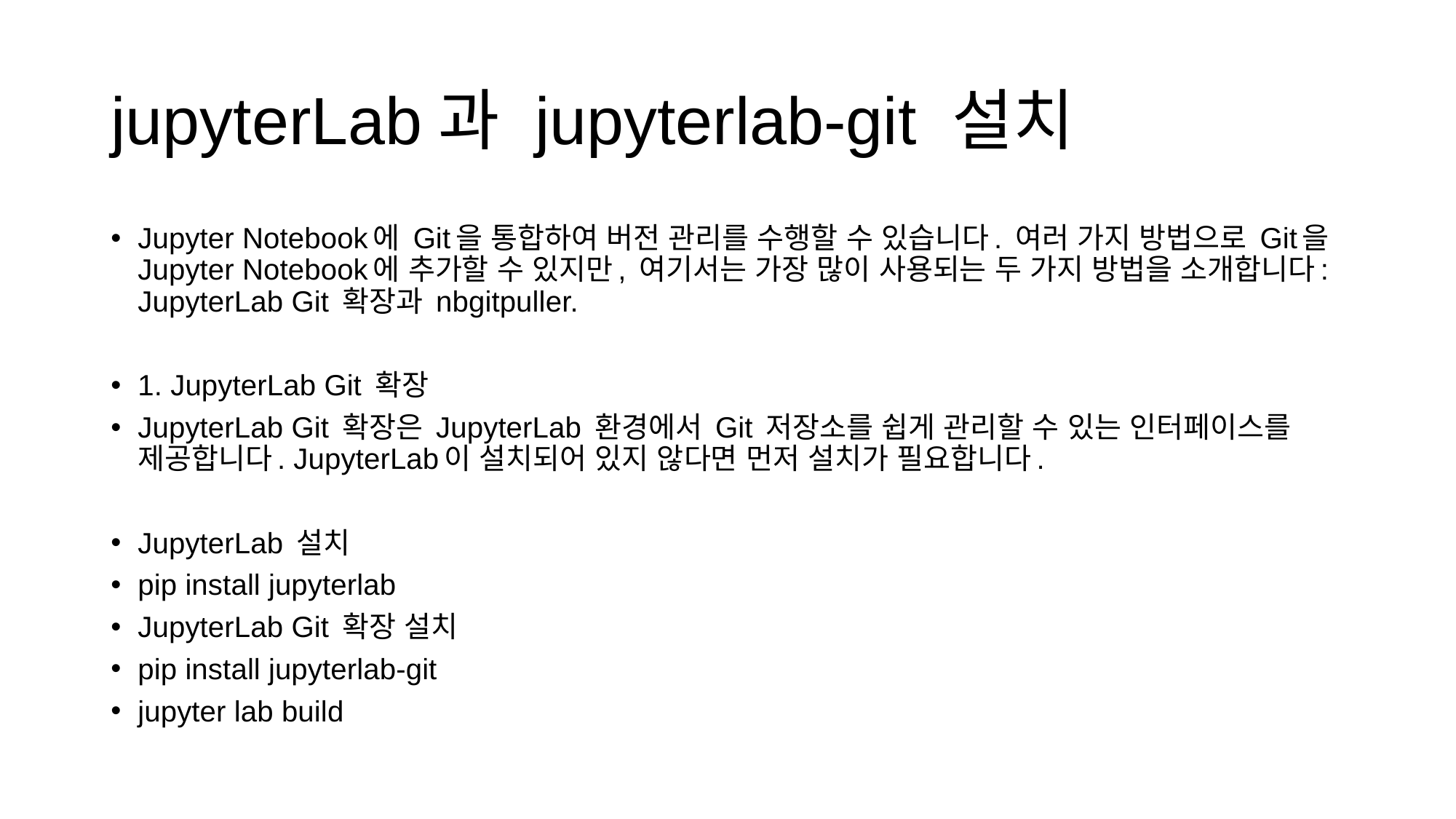

# jupyterLab과 jupyterlab-git 설치
Jupyter Notebook에 Git을 통합하여 버전 관리를 수행할 수 있습니다. 여러 가지 방법으로 Git을 Jupyter Notebook에 추가할 수 있지만, 여기서는 가장 많이 사용되는 두 가지 방법을 소개합니다: JupyterLab Git 확장과 nbgitpuller.

1. JupyterLab Git 확장
JupyterLab Git 확장은 JupyterLab 환경에서 Git 저장소를 쉽게 관리할 수 있는 인터페이스를 제공합니다. JupyterLab이 설치되어 있지 않다면 먼저 설치가 필요합니다.

JupyterLab 설치
pip install jupyterlab
JupyterLab Git 확장 설치
pip install jupyterlab-git
jupyter lab build